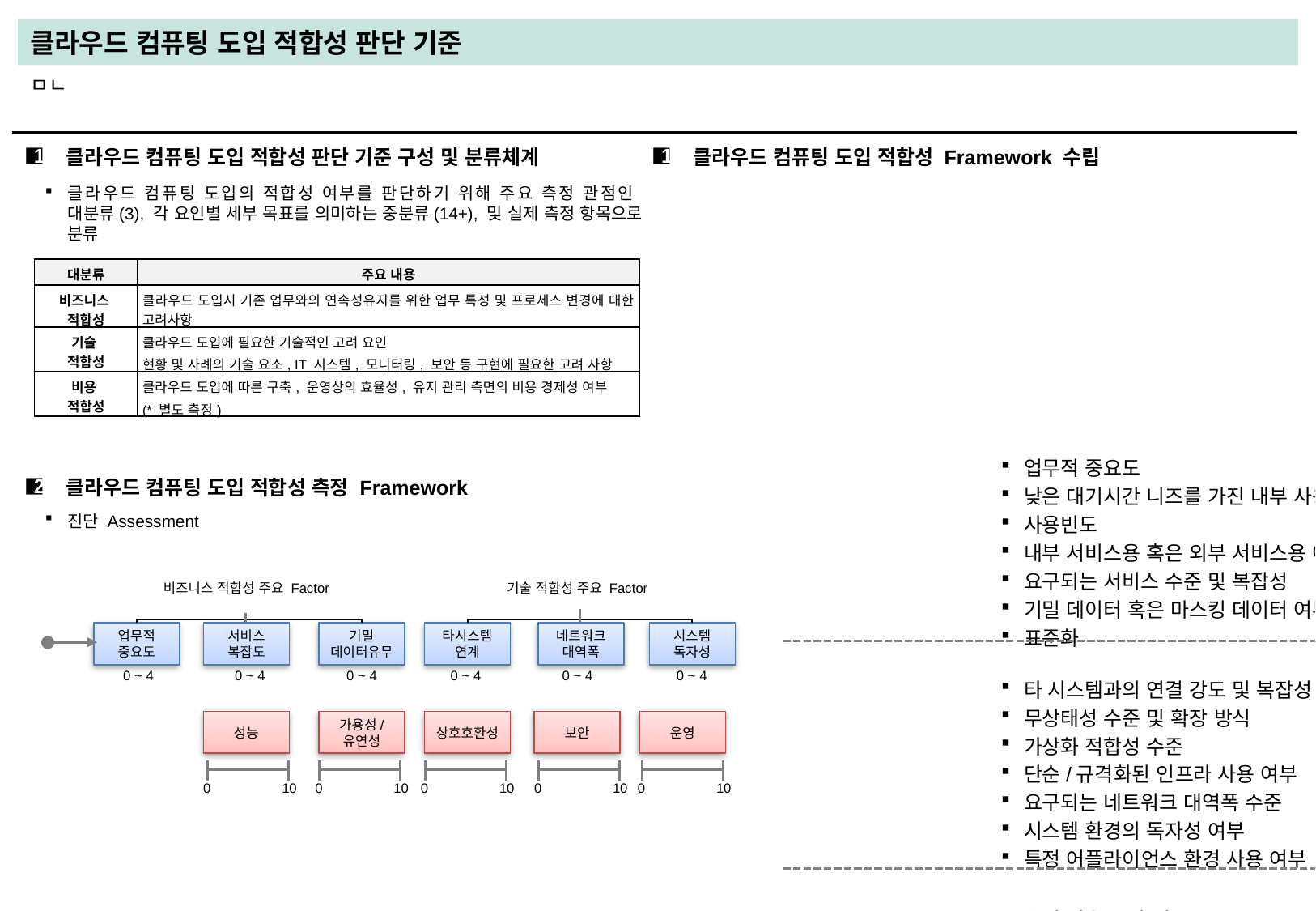

클라우드 컴퓨팅 도입 적합성 판단 기준
ㅁㄴ
■
1
■
1
클라우드 컴퓨팅 도입 적합성 판단 기준 구성 및 분류체계
클라우드 컴퓨팅 도입 적합성 Framework 수립
클라우드 컴퓨팅 도입의 적합성 여부를 판단하기 위해 주요 측정 관점인
대분류(3), 각 요인별 세부 목표를 의미하는 중분류(14+), 및 실제 측정 항목으로 분류
| 대분류 | 주요 내용 |
| --- | --- |
| 비즈니스 적합성 | 클라우드 도입시 기존 업무와의 연속성유지를 위한 업무 특성 및 프로세스 변경에 대한 고려사항 |
| 기술 적합성 | 클라우드 도입에 필요한 기술적인 고려 요인 현황 및 사례의 기술 요소, IT 시스템, 모니터링, 보안 등 구현에 필요한 고려 사항 |
| 비용 적합성 | 클라우드 도입에 따른 구축, 운영상의 효율성, 유지 관리 측면의 비용 경제성 여부 (\* 별도 측정) |
업무적 중요도
낮은 대기시간 니즈를 가진 내부 사용자 수
사용빈도
내부 서비스용 혹은 외부 서비스용 여부
요구되는 서비스 수준 및 복잡성
기밀 데이터 혹은 마스킹 데이터 여부
표준화
■
2
클라우드 컴퓨팅 도입 적합성 측정 Framework
진단 Assessment

비즈니스 적합성 주요 Factor
기술 적합성 주요 Factor
●
업무적
중요도
서비스
복잡도
기밀
데이터유무
타시스템
연계
네트워크대역폭
시스템
독자성
0 ~ 4
0 ~ 4
0 ~ 4
0 ~ 4
0 ~ 4
0 ~ 4
타 시스템과의 연결 강도 및 복잡성
무상태성 수준 및 확장 방식
가상화 적합성 수준
단순/규격화된 인프라 사용 여부
요구되는 네트워크 대역폭 수준
시스템 환경의 독자성 여부
특정 어플라이언스 환경 사용 여부
성능
가용성/
유연성
상호호환성
보안
운영
0
10
0
10
0
10
0
10
0
10
운영 비용 증가 여부
   ( HW, SW, 인력 비용)